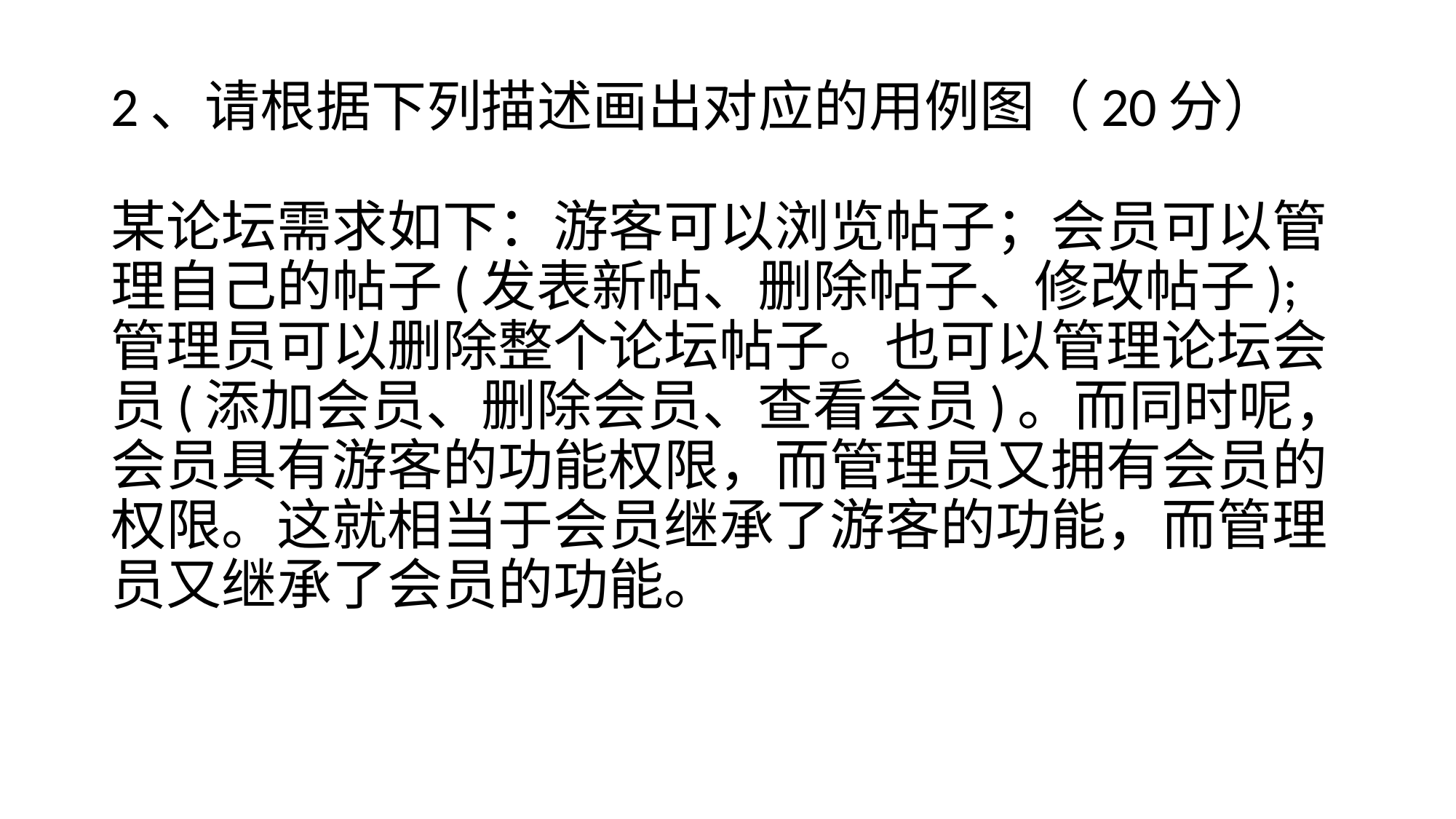

# 2、请根据下列描述画出对应的用例图（20分） 某论坛需求如下：游客可以浏览帖子；会员可以管理自己的帖子(发表新帖、删除帖子、修改帖子);管理员可以删除整个论坛帖子。也可以管理论坛会员(添加会员、删除会员、查看会员)。而同时呢，会员具有游客的功能权限，而管理员又拥有会员的权限。这就相当于会员继承了游客的功能，而管理员又继承了会员的功能。